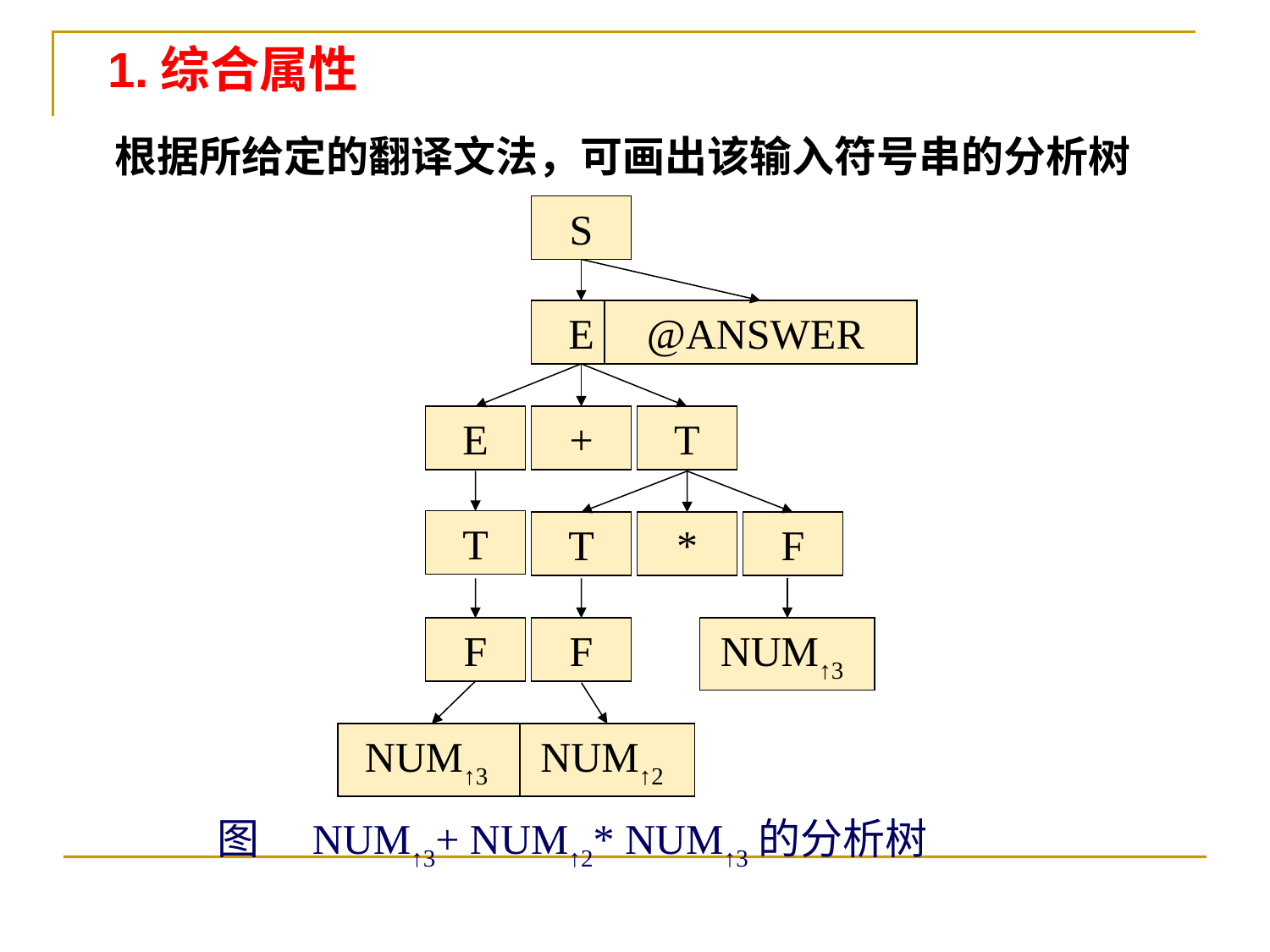

# 1.综合属性
根据所给定的翻译文法，可画出该输入符号串的分析树
S
E
@ANSWER
E
+
T
T
T
*
F
F
F
NUM↑3
NUM↑3
NUM↑2
图　NUM↑3+ NUM↑2* NUM↑3的分析树
24